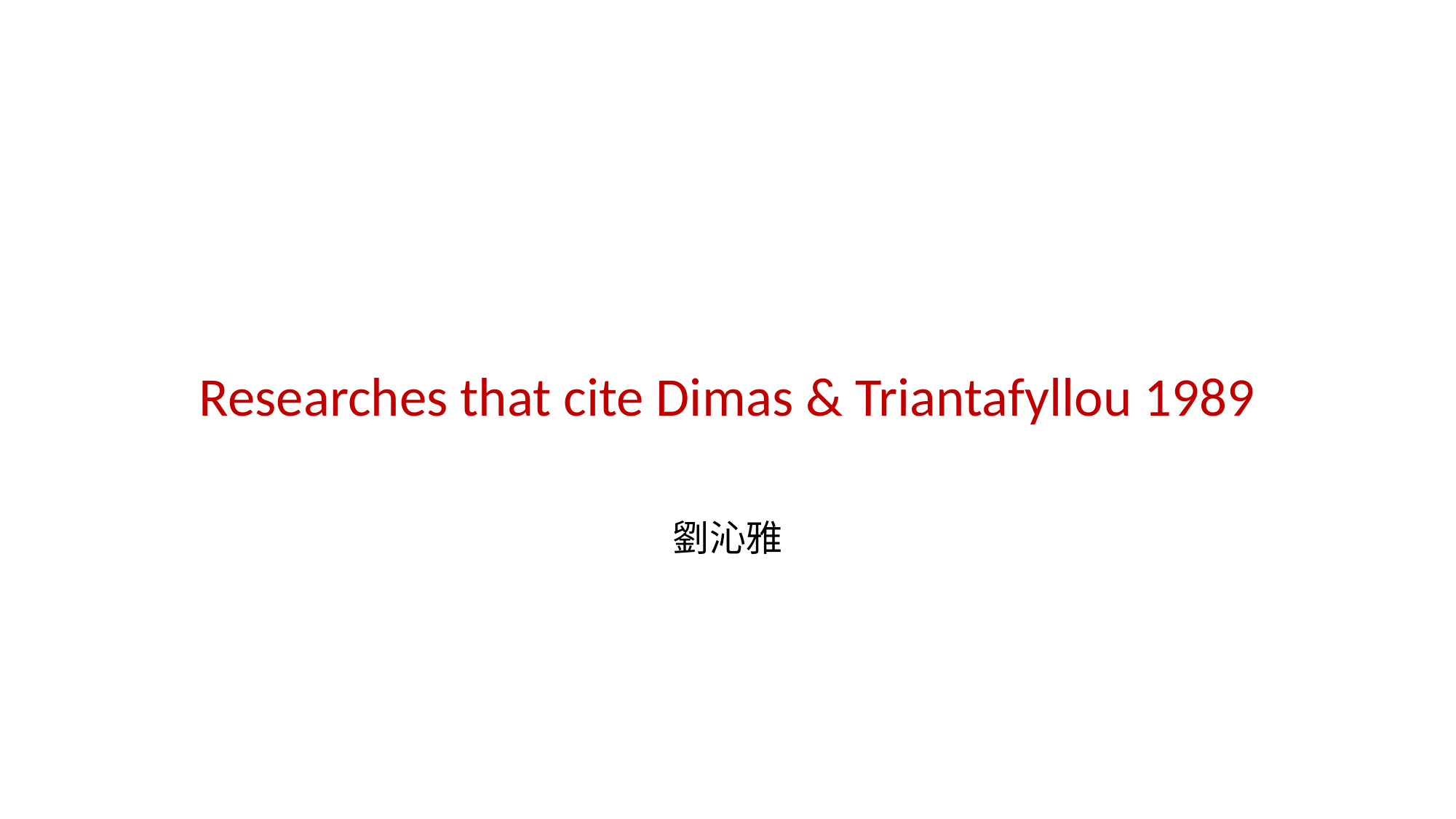

# Researches that cite Dimas & Triantafyllou 1989
劉沁雅